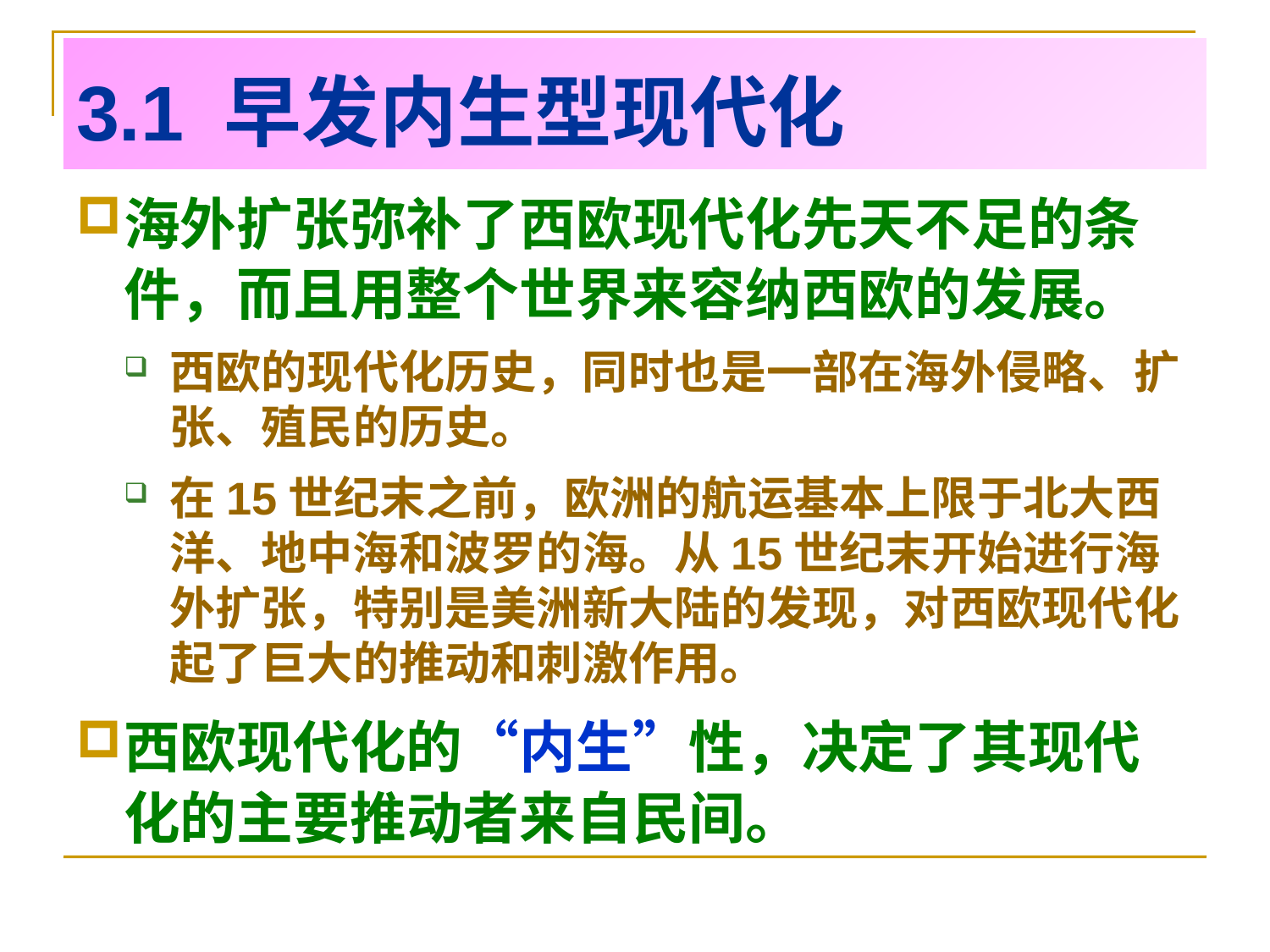

3.1 早发内生型现代化
#
海外扩张弥补了西欧现代化先天不足的条件，而且用整个世界来容纳西欧的发展。
西欧的现代化历史，同时也是一部在海外侵略、扩张、殖民的历史。
在15世纪末之前，欧洲的航运基本上限于北大西洋、地中海和波罗的海。从15世纪末开始进行海外扩张，特别是美洲新大陆的发现，对西欧现代化起了巨大的推动和刺激作用。
西欧现代化的“内生”性，决定了其现代化的主要推动者来自民间。
38